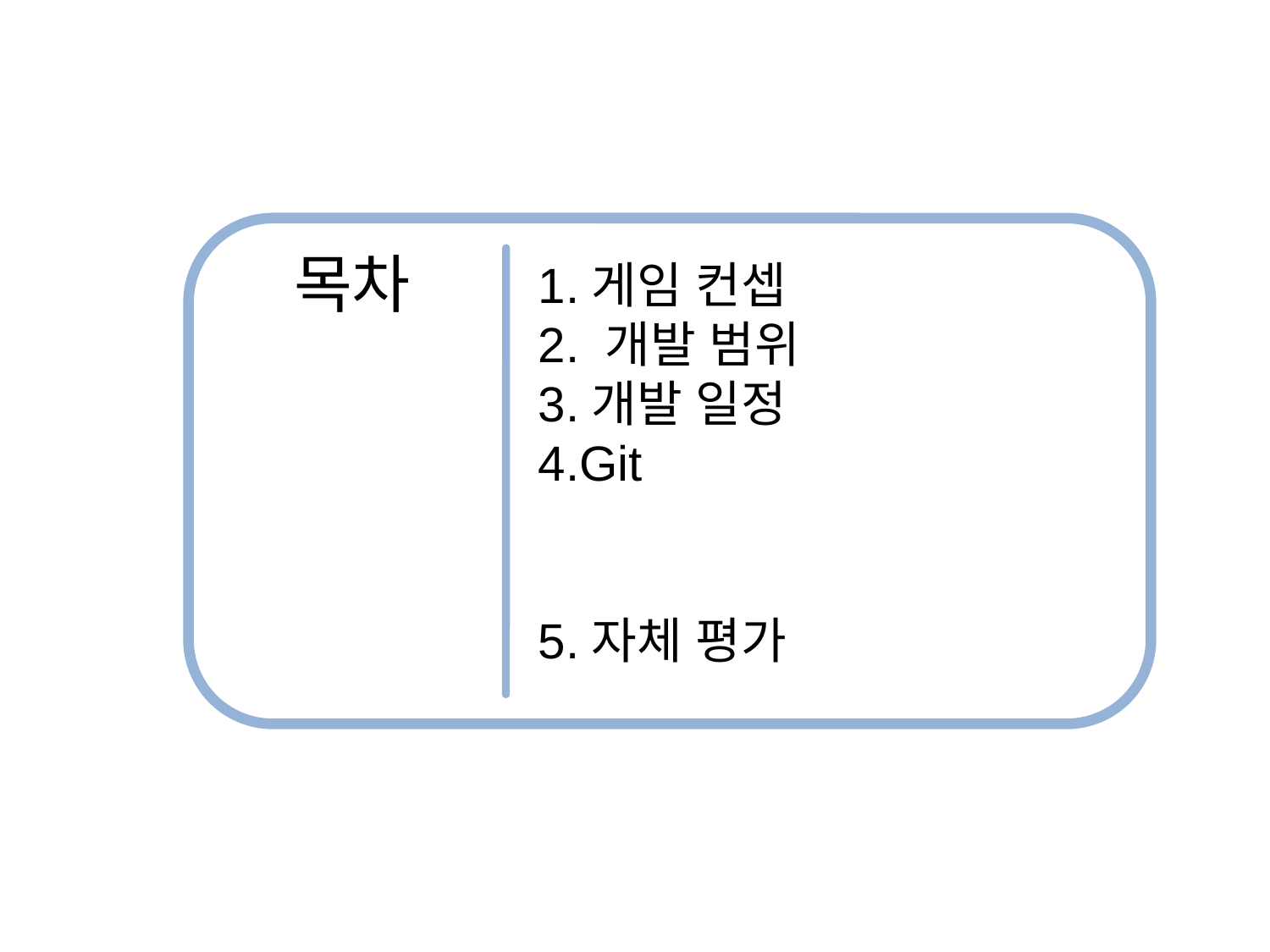

목차
1.게임 컨셉
2. 개발 범위
3.개발 일정
4.Git

5.자체 평가